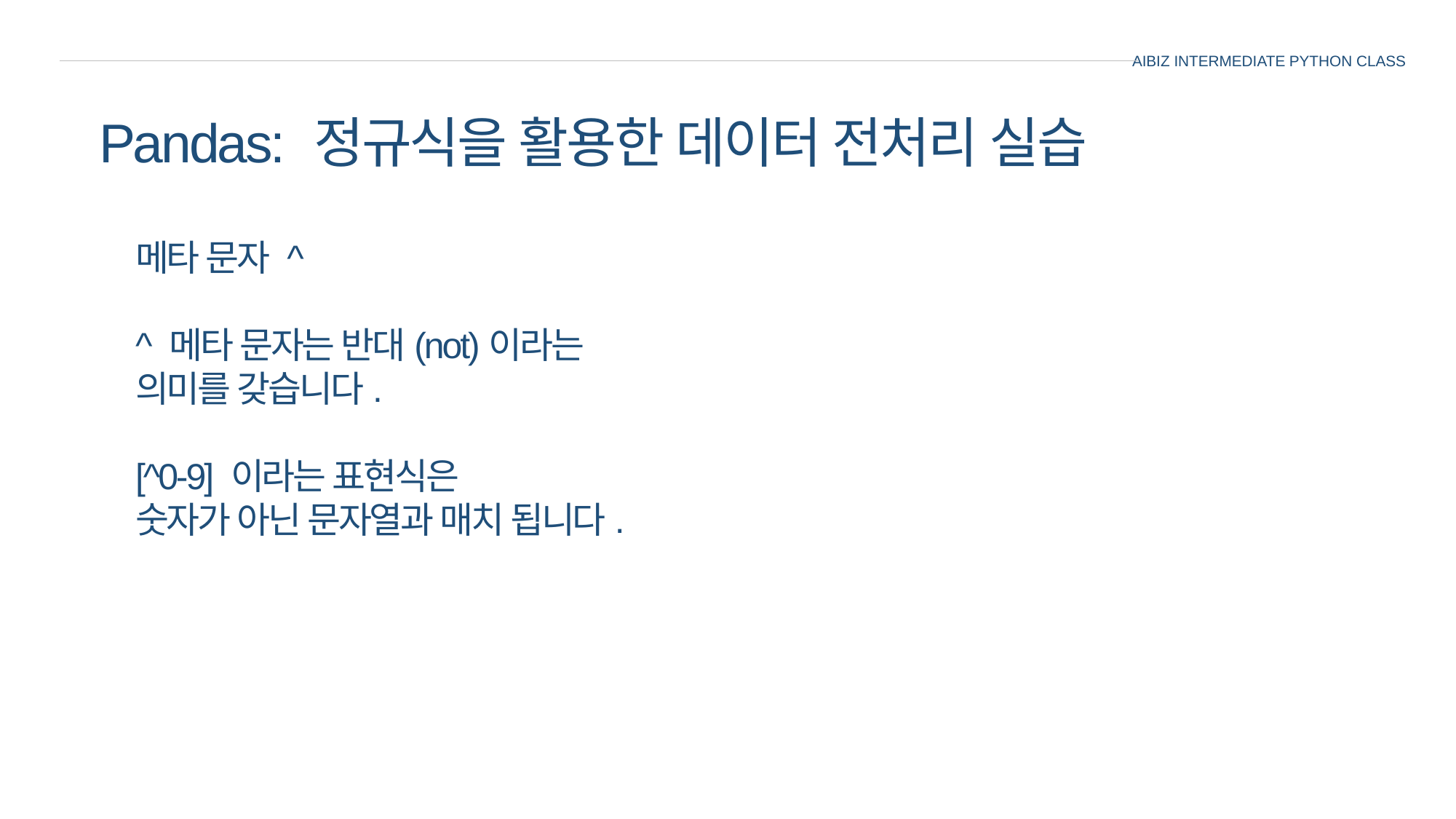

AIBIZ INTERMEDIATE PYTHON CLASS
Pandas: 정규식을 활용한 데이터 전처리 실습

메타 문자 ^

^ 메타 문자는 반대(not)이라는
의미를 갖습니다.

[^0-9] 이라는 표현식은
숫자가 아닌 문자열과 매치 됩니다.